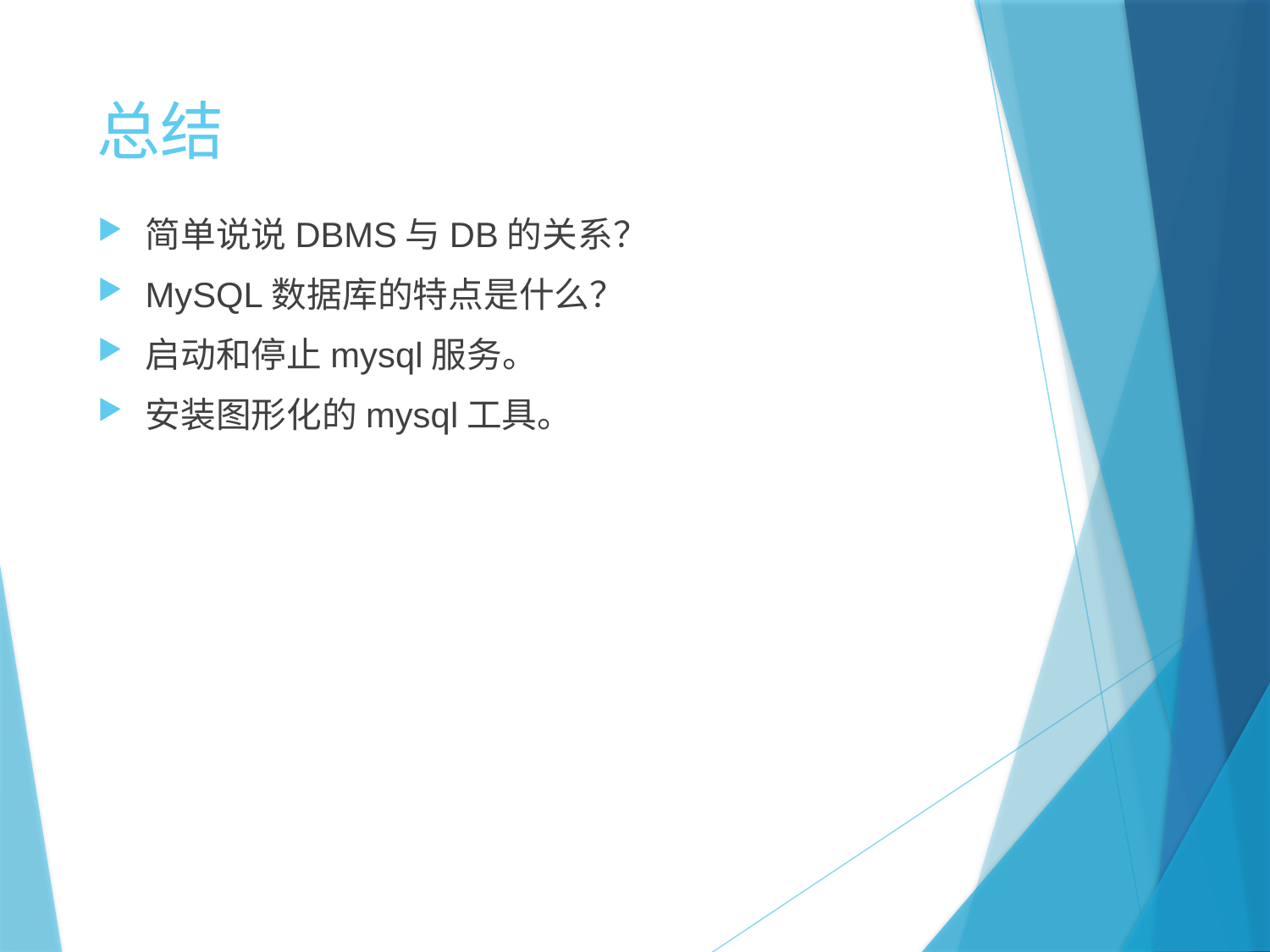

# 总结
简单说说DBMS与DB的关系？
MySQL数据库的特点是什么？
启动和停止mysql服务。
安装图形化的mysql工具。